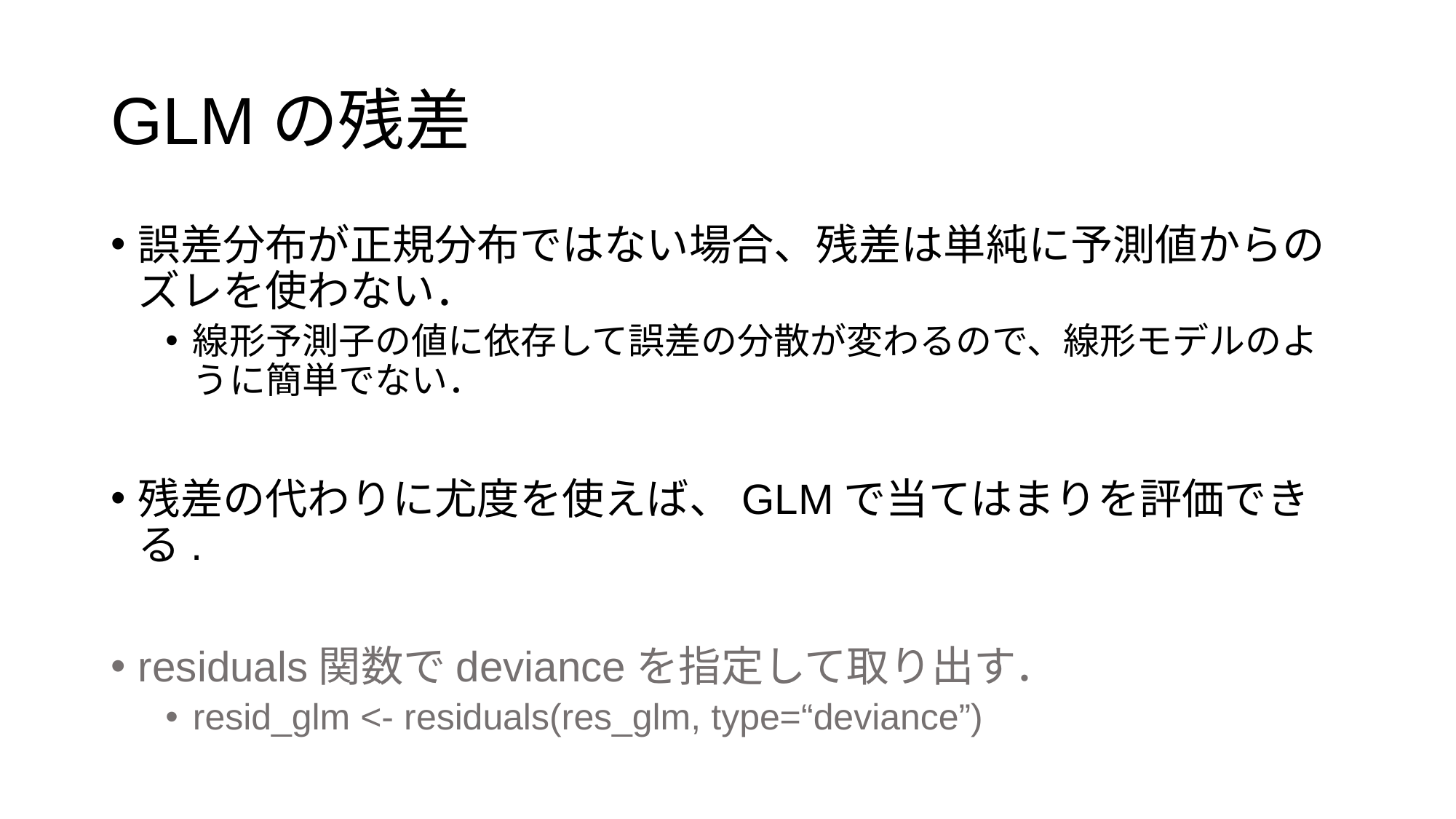

# GLMの残差
誤差分布が正規分布ではない場合、残差は単純に予測値からのズレを使わない．
線形予測子の値に依存して誤差の分散が変わるので、線形モデルのように簡単でない．

残差の代わりに尤度を使えば、GLMで当てはまりを評価できる.

residuals関数でdevianceを指定して取り出す．
resid_glm <- residuals(res_glm, type=“deviance”)